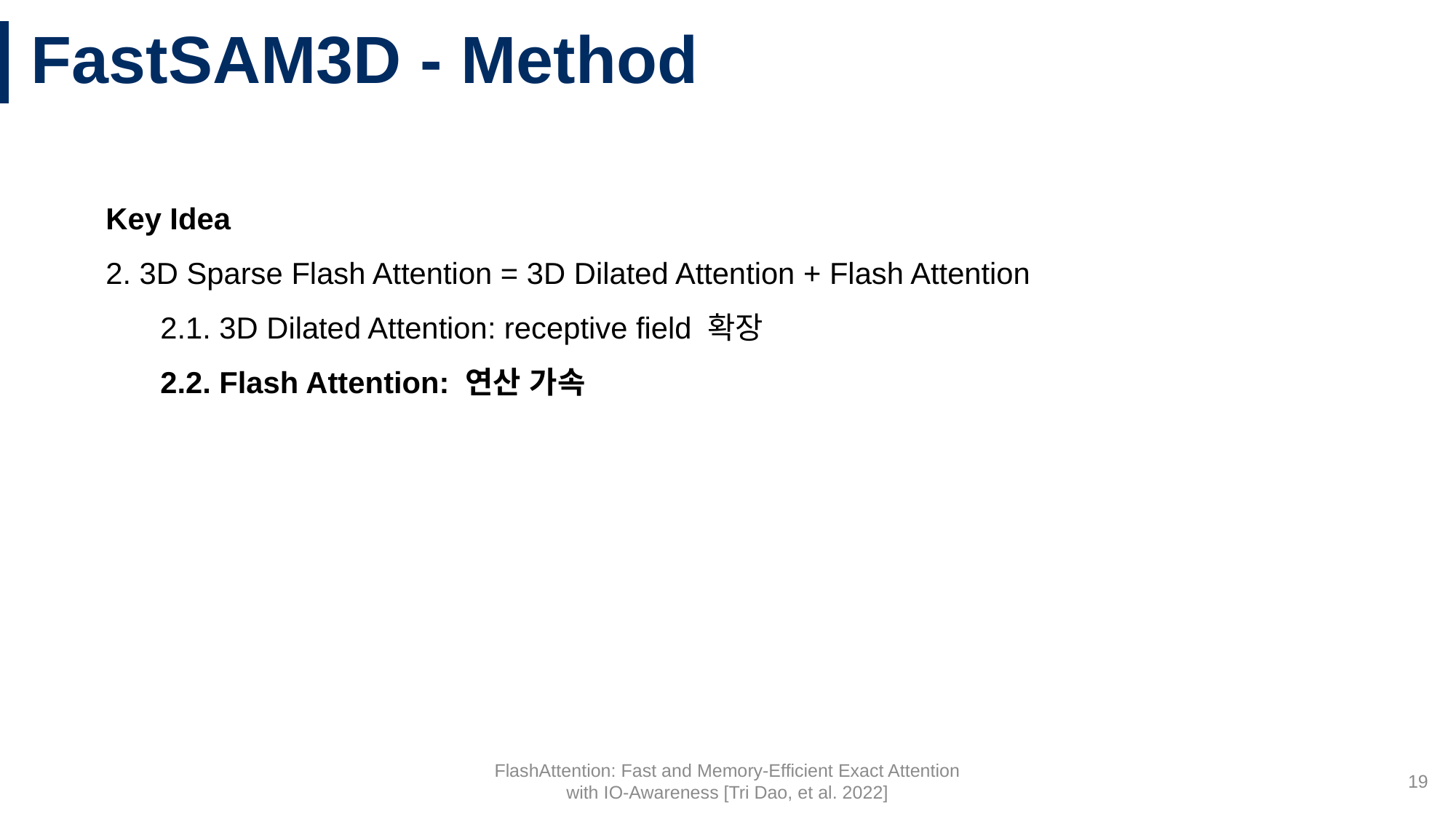

# FastSAM3D - Method
Key Idea
2. 3D Sparse Flash Attention = 3D Dilated Attention + Flash Attention
2.1. 3D Dilated Attention: receptive field 확장
2.2. Flash Attention: 연산 가속

FlashAttention: Fast and Memory-Efficient Exact Attention with IO-Awareness [Tri Dao, et al. 2022]
19